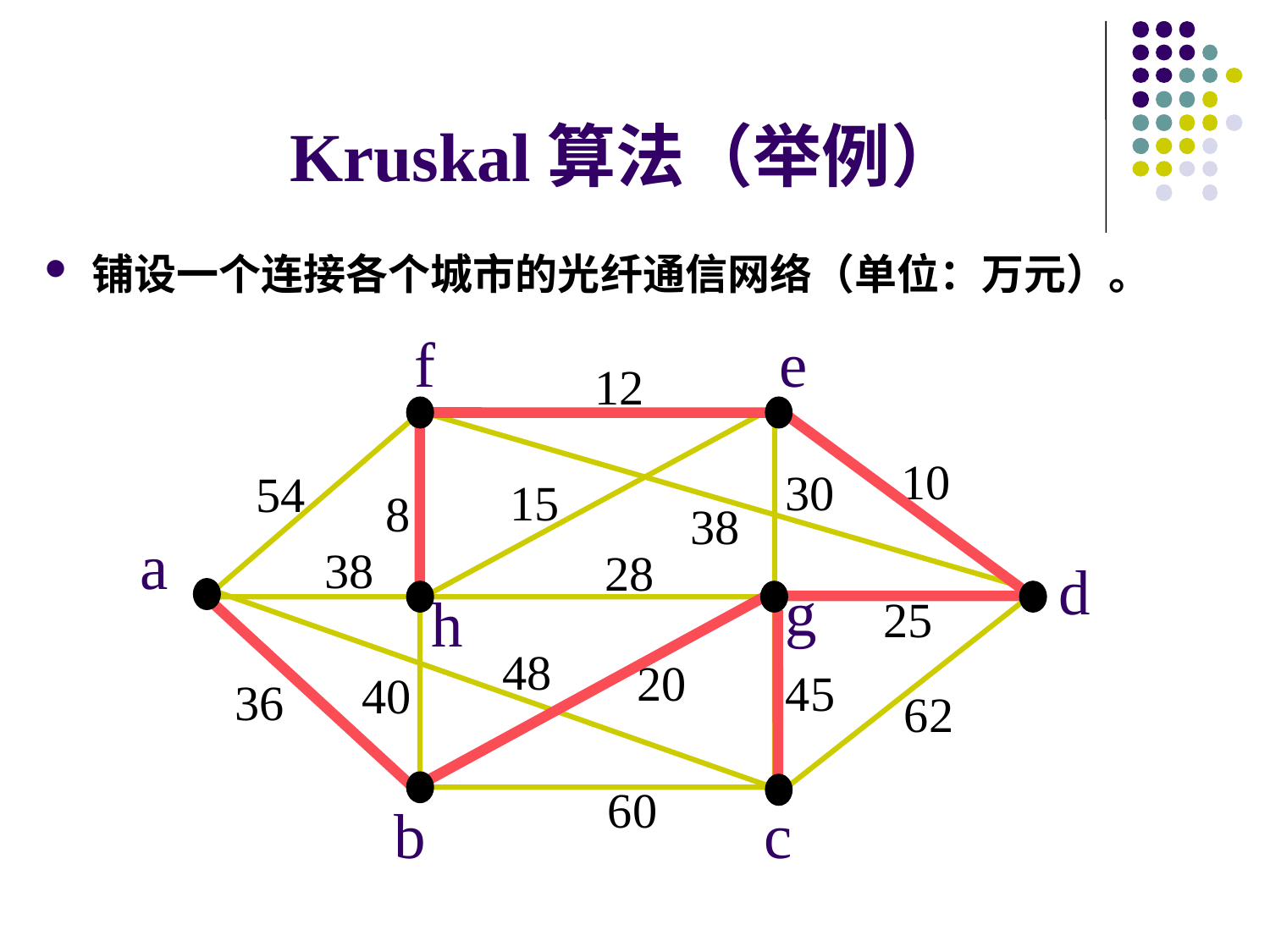

# Kruskal算法（举例）
铺设一个连接各个城市的光纤通信网络（单位：万元）。
f
e
12

10
30
54
15
8
38
a
38
28
d
g
h
25

48
20
45
40
36
62
60

b
c